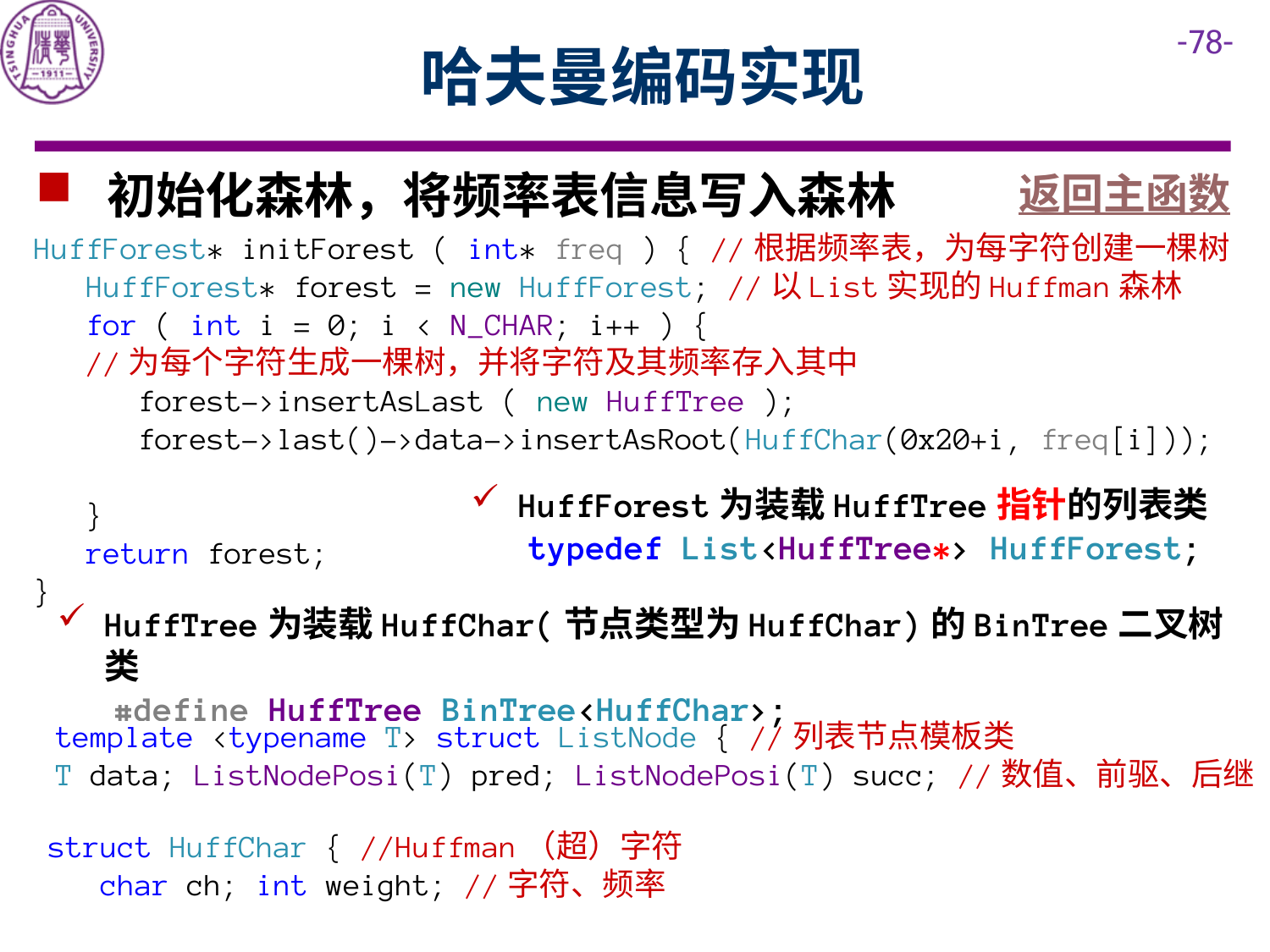

# 哈夫曼编码实现
 初始化森林，将频率表信息写入森林
返回主函数
HuffForest* initForest ( int* freq ) { //根据频率表，为每字符创建一棵树
   HuffForest* forest = new HuffForest; //以List实现的Huffman森林
   for ( int i = 0; i < N_CHAR; i++ ) {
   //为每个字符生成一棵树，并将字符及其频率存入其中
      forest->insertAsLast ( new HuffTree );
      forest->last()->data->insertAsRoot(HuffChar(0x20+i, freq[i]));
   }
   return forest;
}
HuffForest为装载HuffTree指针的列表类
   typedef List<HuffTree*> HuffForest;
HuffTree为装载HuffChar(节点类型为HuffChar)的BinTree二叉树类
   #define HuffTree BinTree<HuffChar>;
template <typename T> struct ListNode { //列表节点模板类
T data; ListNodePosi(T) pred; ListNodePosi(T) succ; //数值、前驱、后继
struct HuffChar { //Huffman（超）字符
   char ch; int weight; //字符、频率